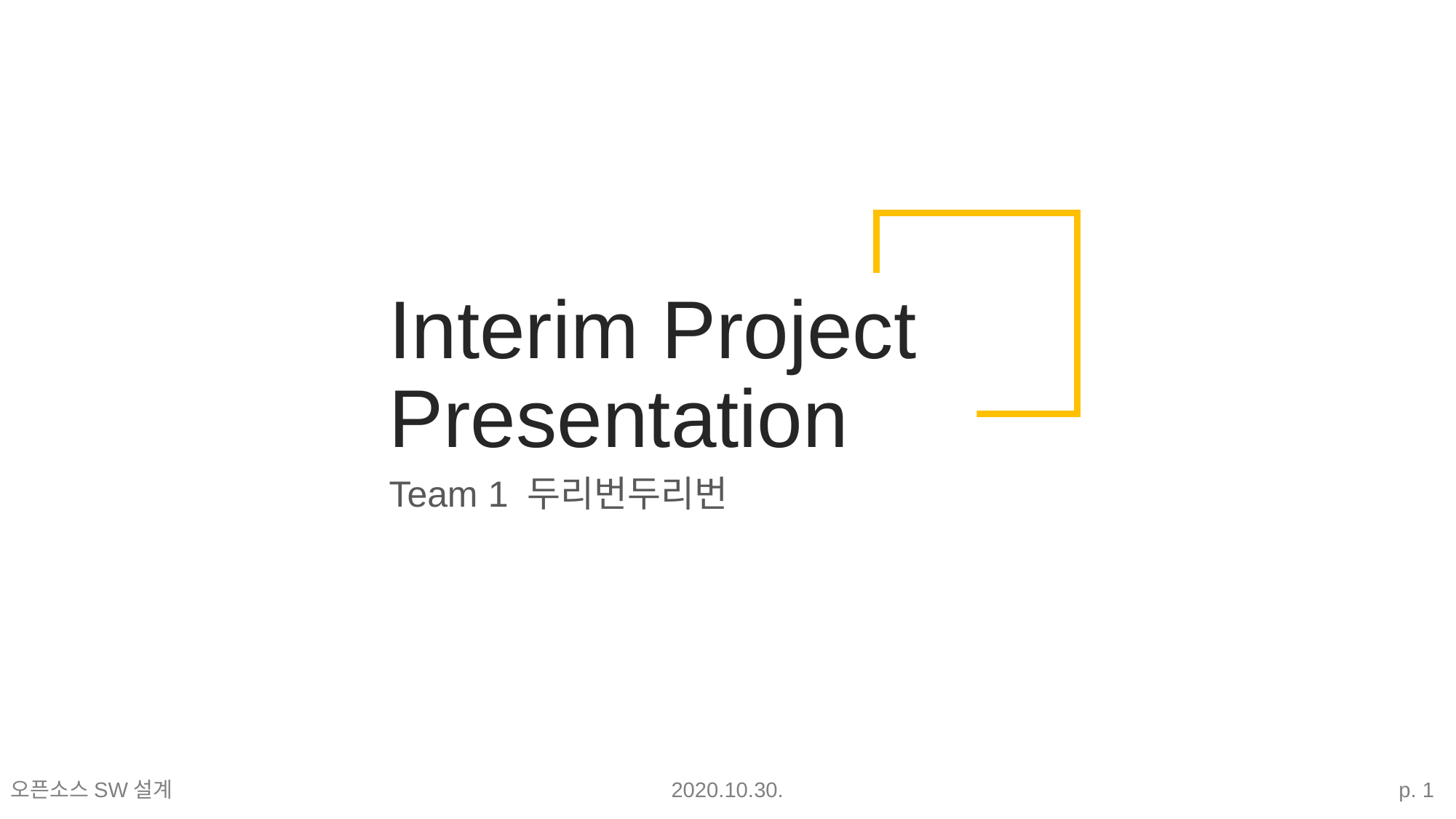

# Interim Project Presentation
Team 1 두리번두리번
오픈소스SW설계
2020.10.30.
p. 1